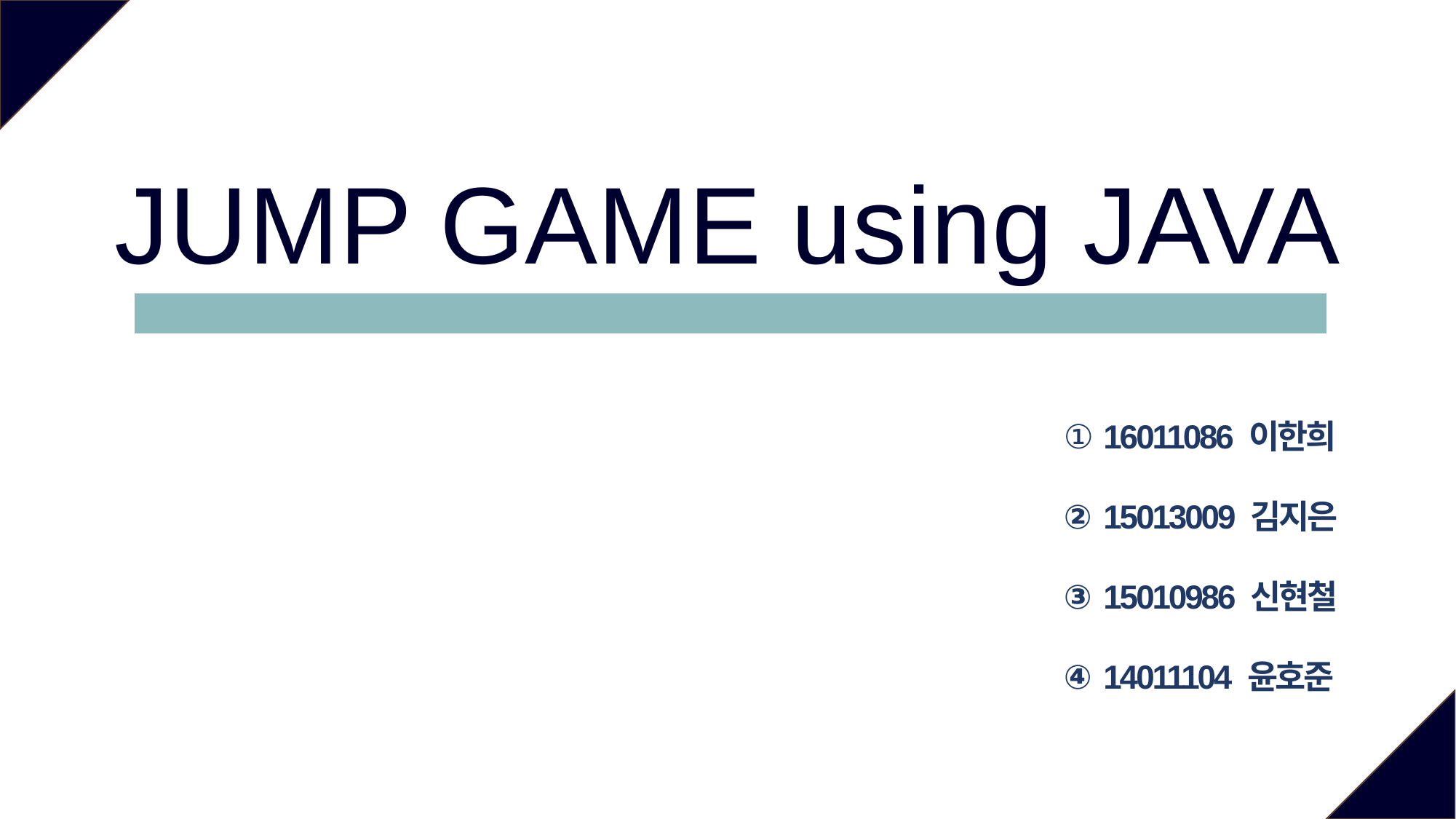

JUMP GAME using JAVA

 16011086 이한희

 15013009 김지은

 15010986 신현철

 14011104 윤호준